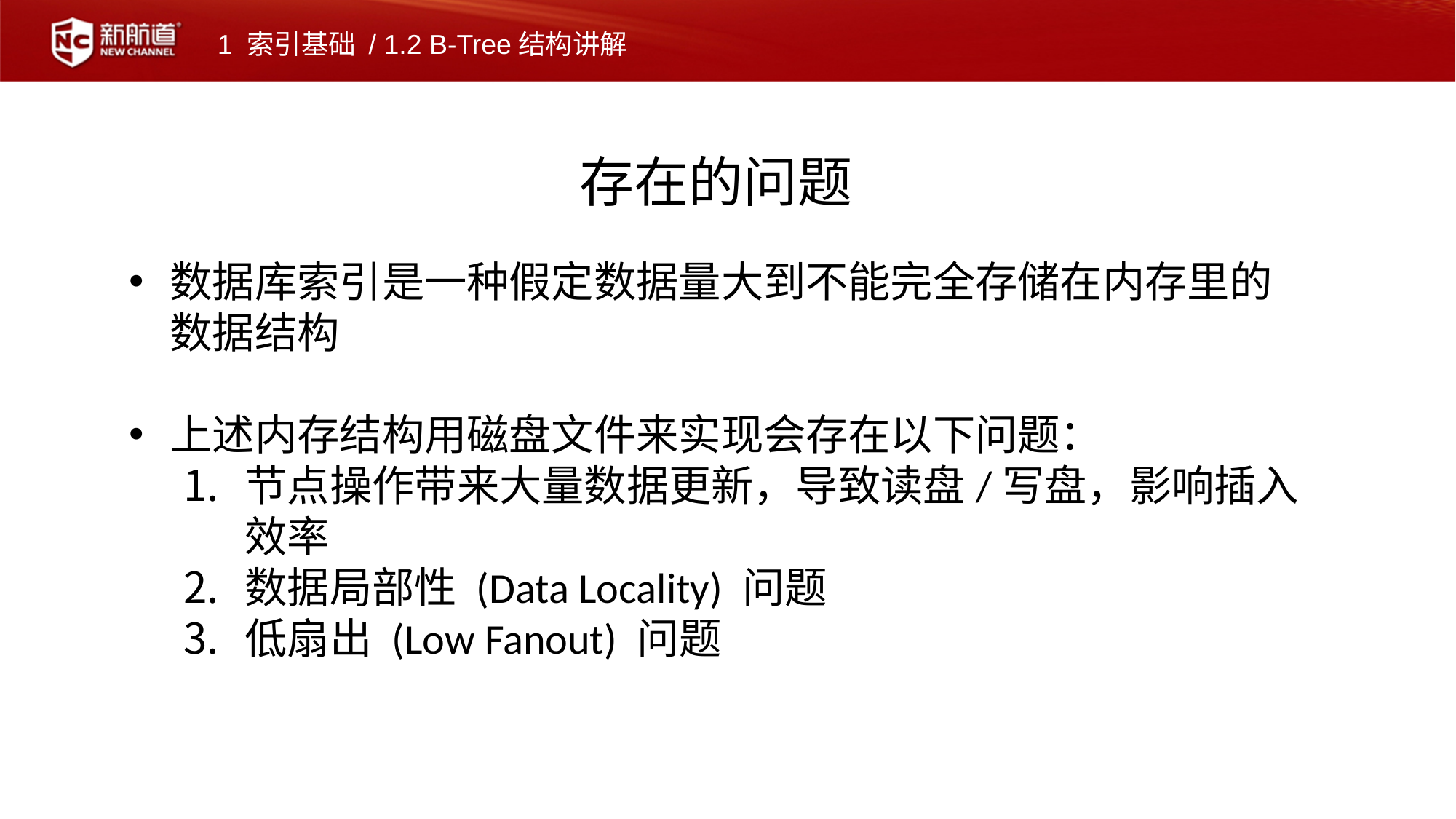

1 索引基础 / 1.2 B-Tree结构讲解

存在的问题
数据库索引是一种假定数据量大到不能完全存储在内存里的数据结构

上述内存结构用磁盘文件来实现会存在以下问题：
节点操作带来大量数据更新，导致读盘/写盘，影响插入效率
数据局部性 (Data Locality) 问题
低扇出 (Low Fanout) 问题